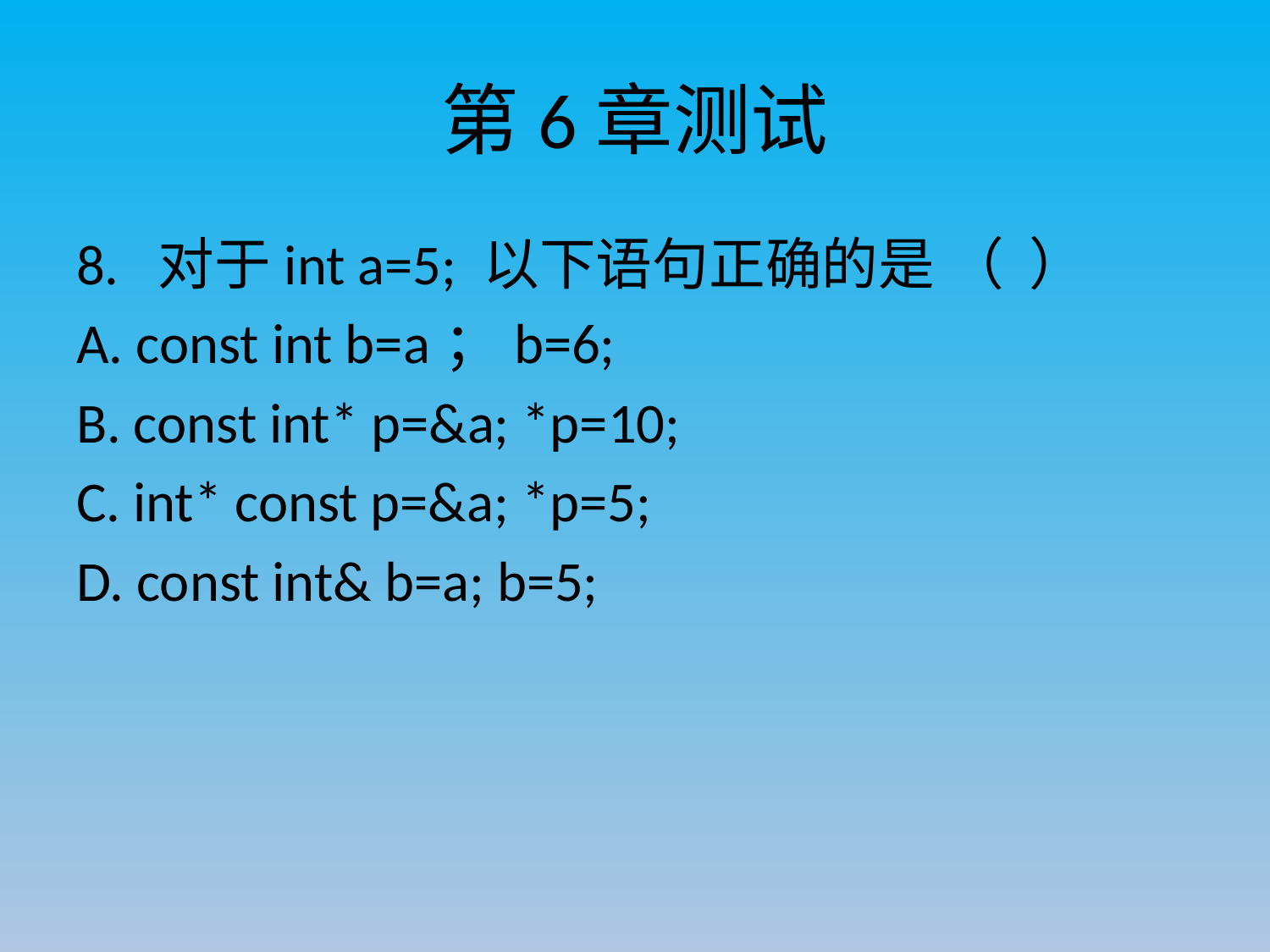

# 第6章测试
8.  对于int a=5; 以下语句正确的是 （  ）
A. const int b=a；b=6;
B. const int* p=&a; *p=10;
C. int* const p=&a; *p=5;
D. const int& b=a; b=5;

15